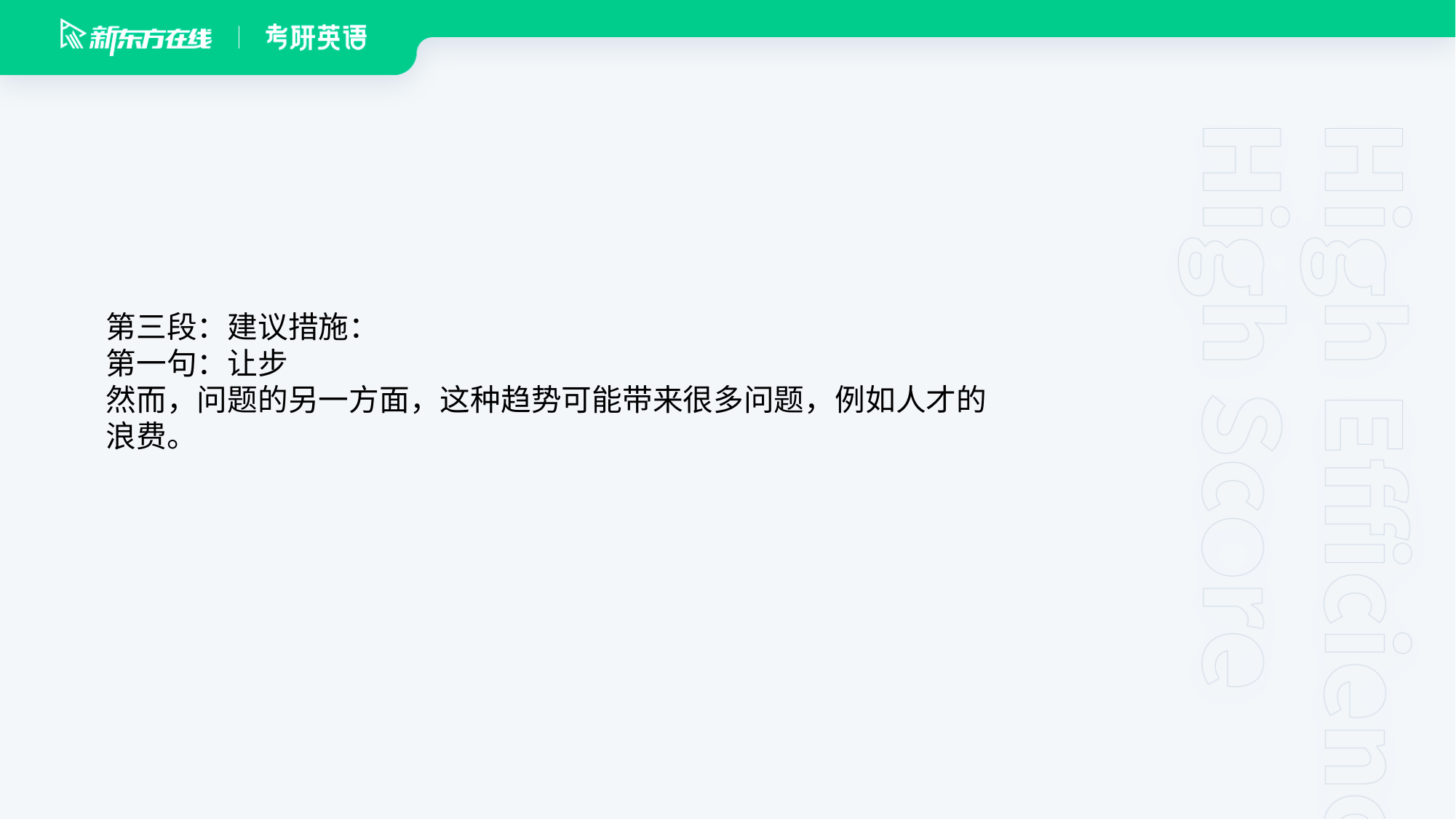

第三段：建议措施：
第一句：让步
然而，问题的另一方面，这种趋势可能带来很多问题，例如人才的浪费。